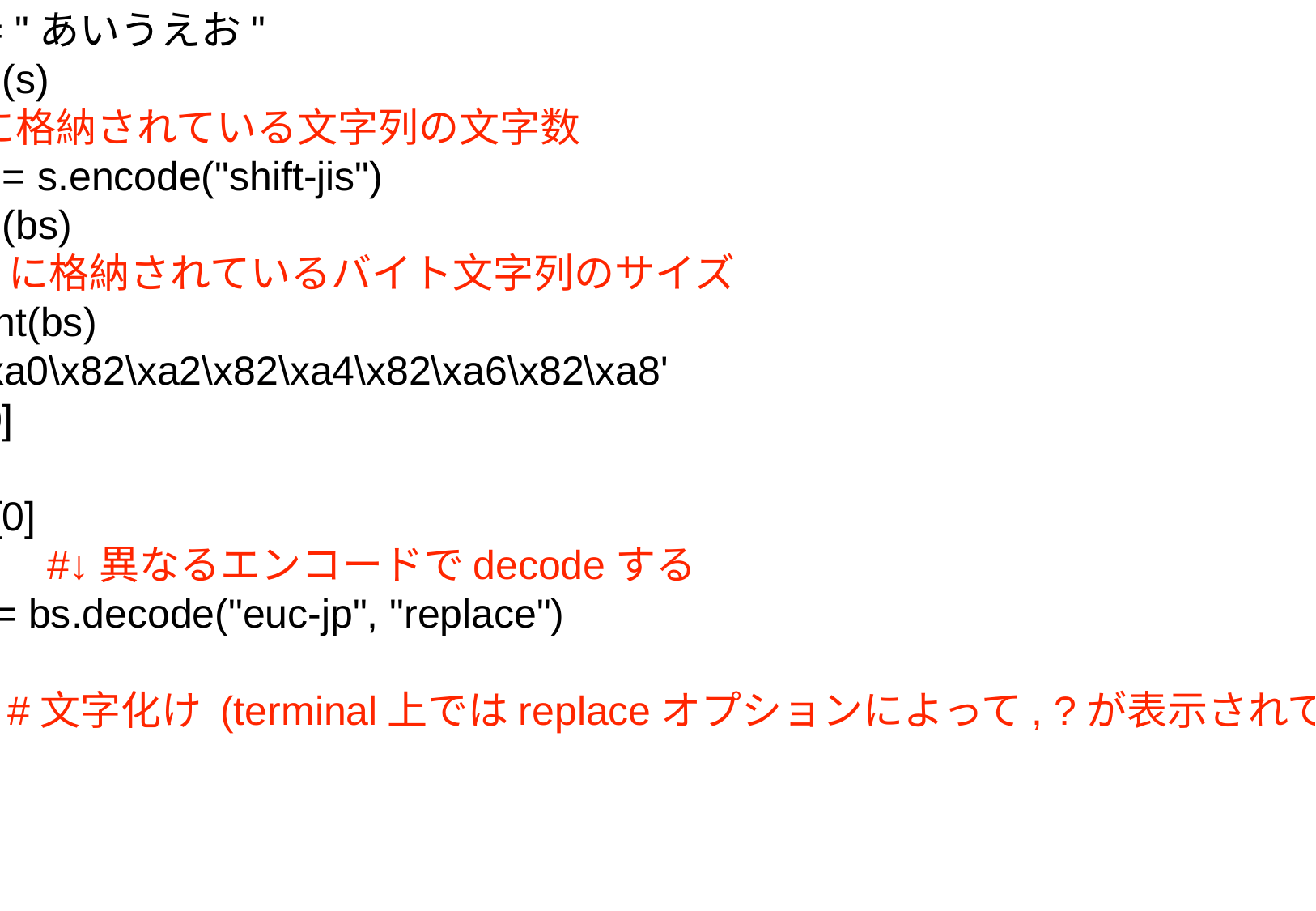

>>> s = "あいうえお"
>>> len(s)
5   #sに格納されている文字列の文字数
>>> bs = s.encode("shift-jis")
>>> len(bs)
10  #bsに格納されているバイト文字列のサイズ
>>> print(bs)
b'\x82\xa0\x82\xa2\x82\xa4\x82\xa6\x82\xa8'
>>> s[0]
'あ'
>>> bs[0]
130          #↓異なるエンコードでdecodeする
>>> rs = bs.decode("euc-jp", "replace")
>>> rs
‘'           #文字化け (terminal上ではreplaceオプションによって, ?が表示されている)